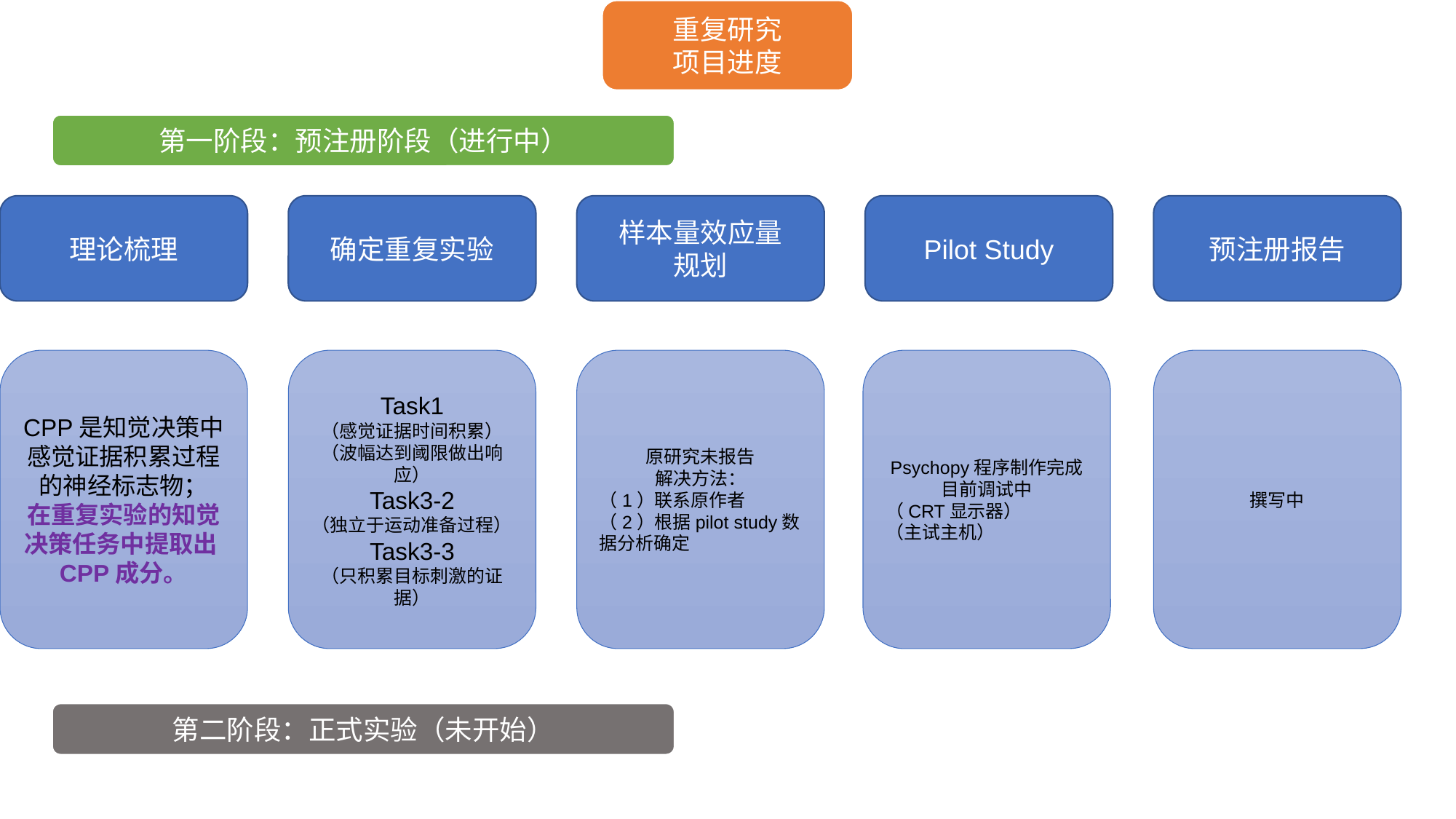

重复研究
项目进度
第一阶段：预注册阶段（进行中）
理论梳理
确定重复实验
样本量效应量
规划
Pilot Study
预注册报告
原研究未报告
解决方法：
（1）联系原作者
（2）根据pilot study数据分析确定
Psychopy程序制作完成
目前调试中
（CRT显示器）
（主试主机）
撰写中
Task1
（感觉证据时间积累）
（波幅达到阈限做出响应）
Task3-2
（独立于运动准备过程）
Task3-3
（只积累目标刺激的证据）
CPP是知觉决策中感觉证据积累过程的神经标志物；
在重复实验的知觉决策任务中提取出CPP成分。
第二阶段：正式实验（未开始）